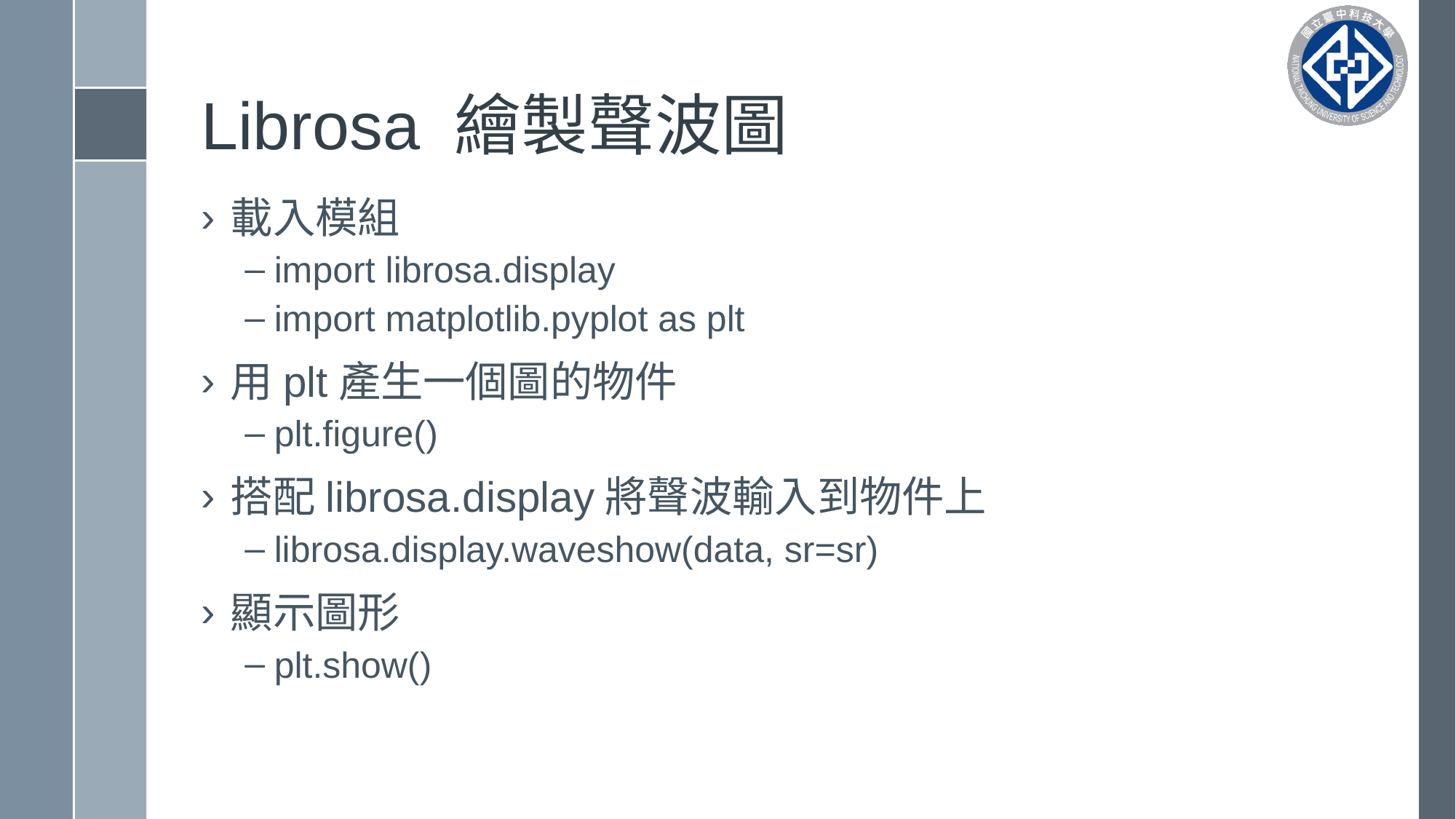

# Librosa 繪製聲波圖
載入模組
import librosa.display
import matplotlib.pyplot as plt
用plt產生一個圖的物件
plt.figure()
搭配librosa.display將聲波輸入到物件上
librosa.display.waveshow(data, sr=sr)
顯示圖形
plt.show()